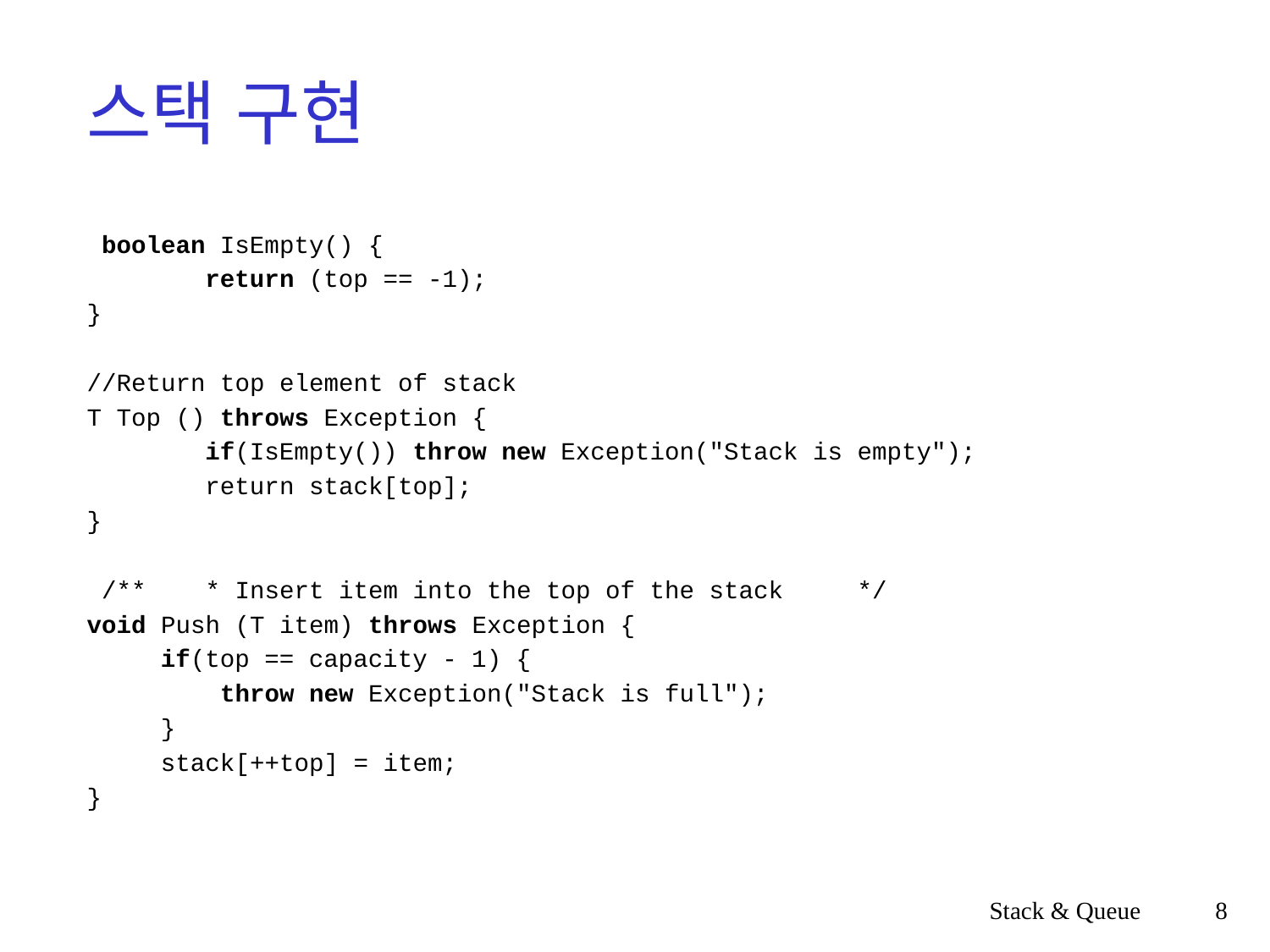

# 스택 구현
 boolean IsEmpty() {
        return (top == -1);
}

//Return top element of stack
T Top () throws Exception {
        if(IsEmpty()) throw new Exception("Stack is empty");
        return stack[top];
}

 /**    * Insert item into the top of the stack     */
void Push (T item) throws Exception {
     if(top == capacity - 1) {
         throw new Exception("Stack is full");
     }
     stack[++top] = item;
}
Stack & Queue
8